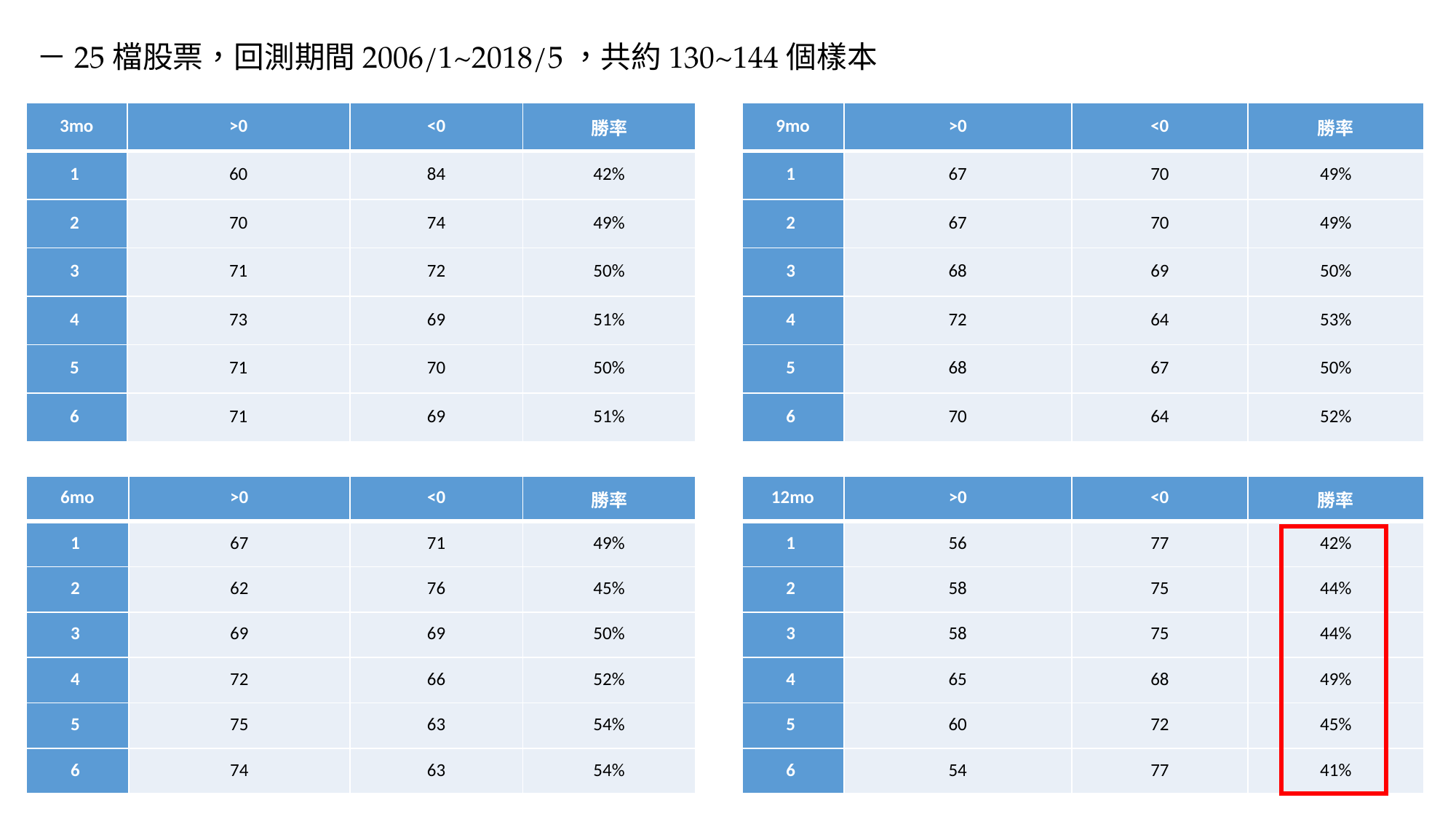

# －25檔股票，回測期間2006/1~2018/5，共約130~144個樣本
| 3mo | >0 | <0 | 勝率 |
| --- | --- | --- | --- |
| 1 | 60 | 84 | 42% |
| 2 | 70 | 74 | 49% |
| 3 | 71 | 72 | 50% |
| 4 | 73 | 69 | 51% |
| 5 | 71 | 70 | 50% |
| 6 | 71 | 69 | 51% |
| 9mo | >0 | <0 | 勝率 |
| --- | --- | --- | --- |
| 1 | 67 | 70 | 49% |
| 2 | 67 | 70 | 49% |
| 3 | 68 | 69 | 50% |
| 4 | 72 | 64 | 53% |
| 5 | 68 | 67 | 50% |
| 6 | 70 | 64 | 52% |
| 12mo | >0 | <0 | 勝率 |
| --- | --- | --- | --- |
| 1 | 56 | 77 | 42% |
| 2 | 58 | 75 | 44% |
| 3 | 58 | 75 | 44% |
| 4 | 65 | 68 | 49% |
| 5 | 60 | 72 | 45% |
| 6 | 54 | 77 | 41% |
| 6mo | >0 | <0 | 勝率 |
| --- | --- | --- | --- |
| 1 | 67 | 71 | 49% |
| 2 | 62 | 76 | 45% |
| 3 | 69 | 69 | 50% |
| 4 | 72 | 66 | 52% |
| 5 | 75 | 63 | 54% |
| 6 | 74 | 63 | 54% |